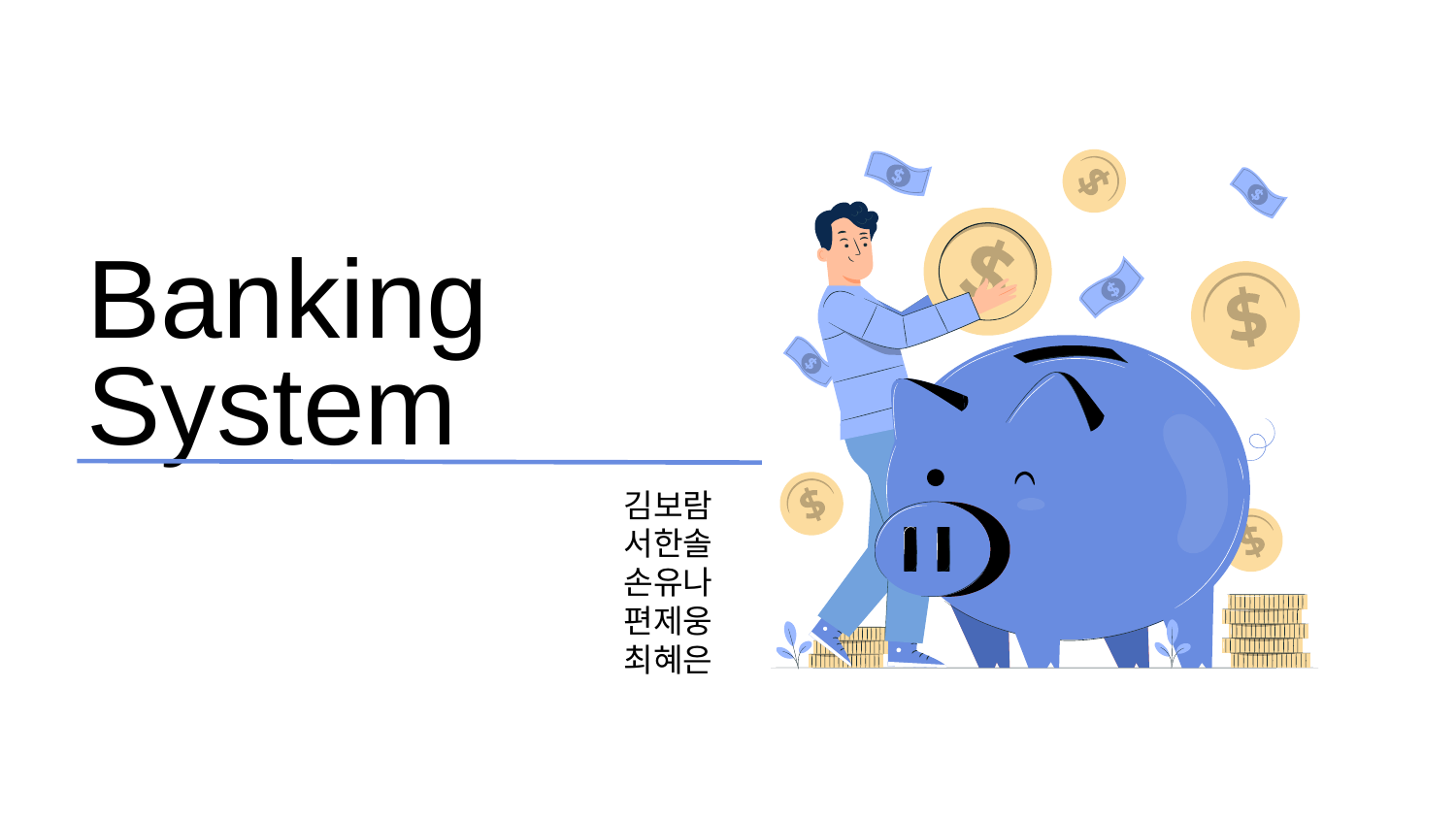

# Banking System
김보람
서한솔
손유나
편제웅
최혜은